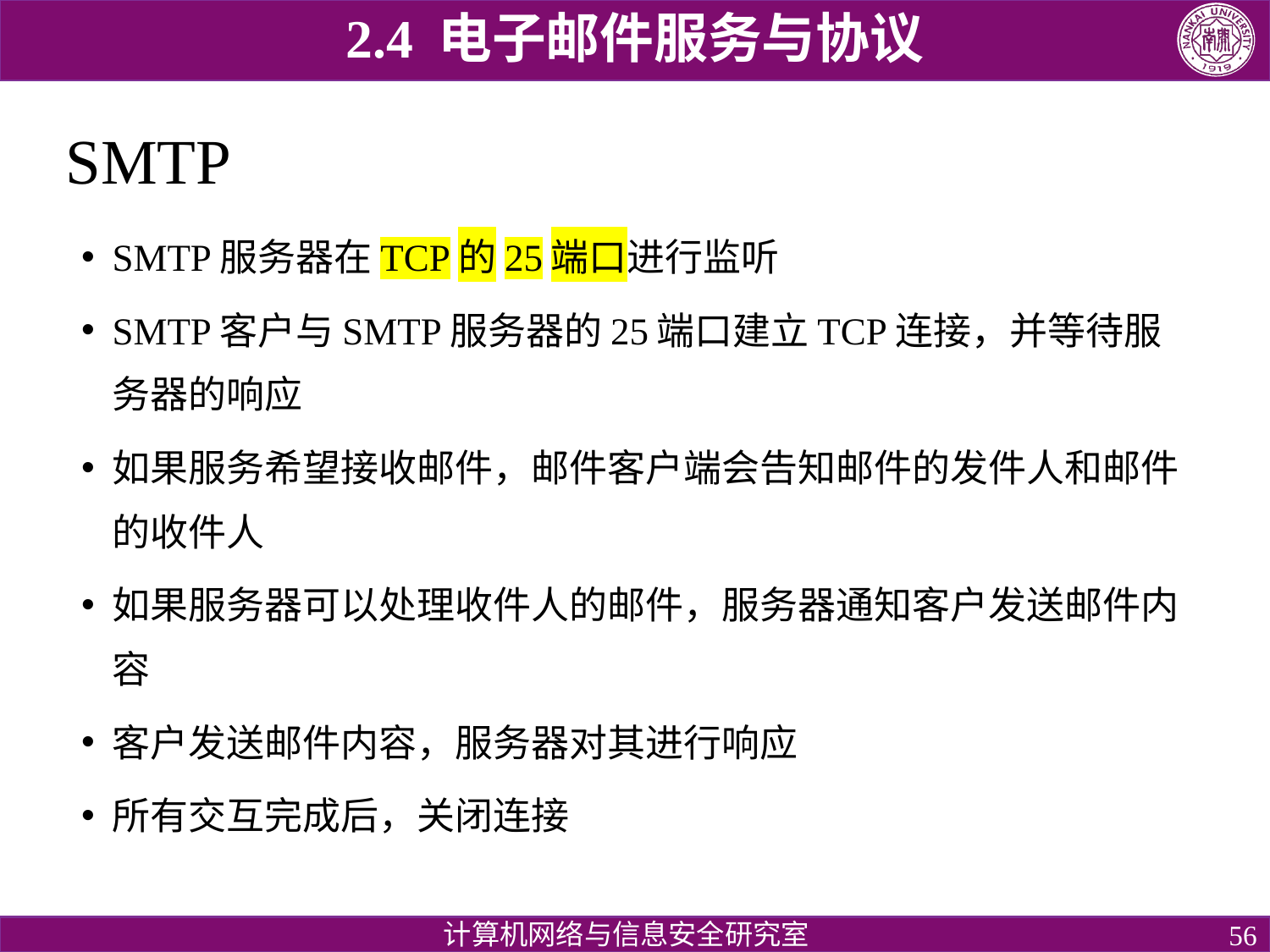

2.4 电子邮件服务与协议
# SMTP
SMTP服务器在TCP的25端口进行监听
SMTP客户与SMTP服务器的25端口建立TCP连接，并等待服务器的响应
如果服务希望接收邮件，邮件客户端会告知邮件的发件人和邮件的收件人
如果服务器可以处理收件人的邮件，服务器通知客户发送邮件内容
客户发送邮件内容，服务器对其进行响应
所有交互完成后，关闭连接